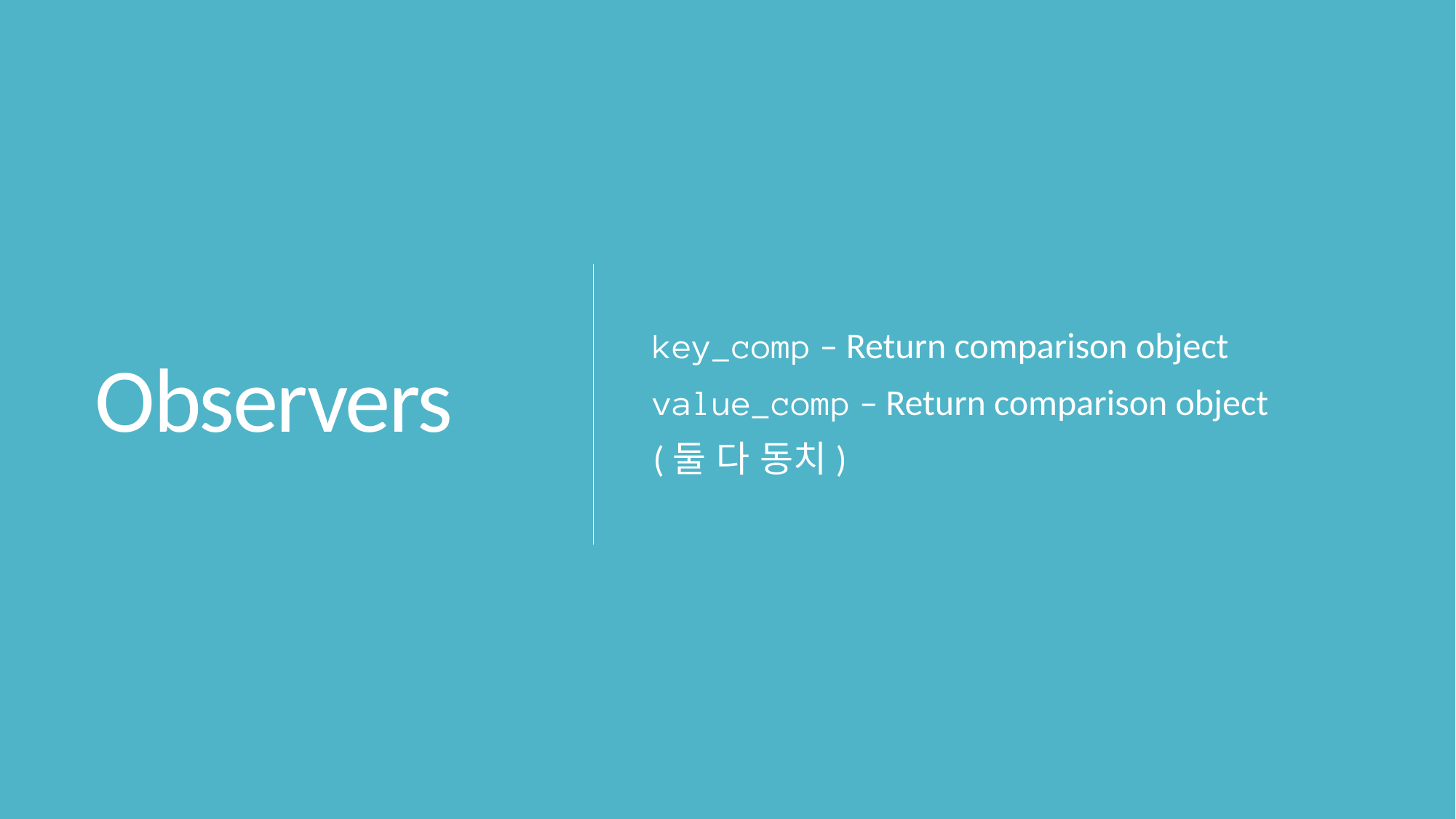

# Observers
key_comp – Return comparison object
value_comp – Return comparison object
(둘 다 동치)